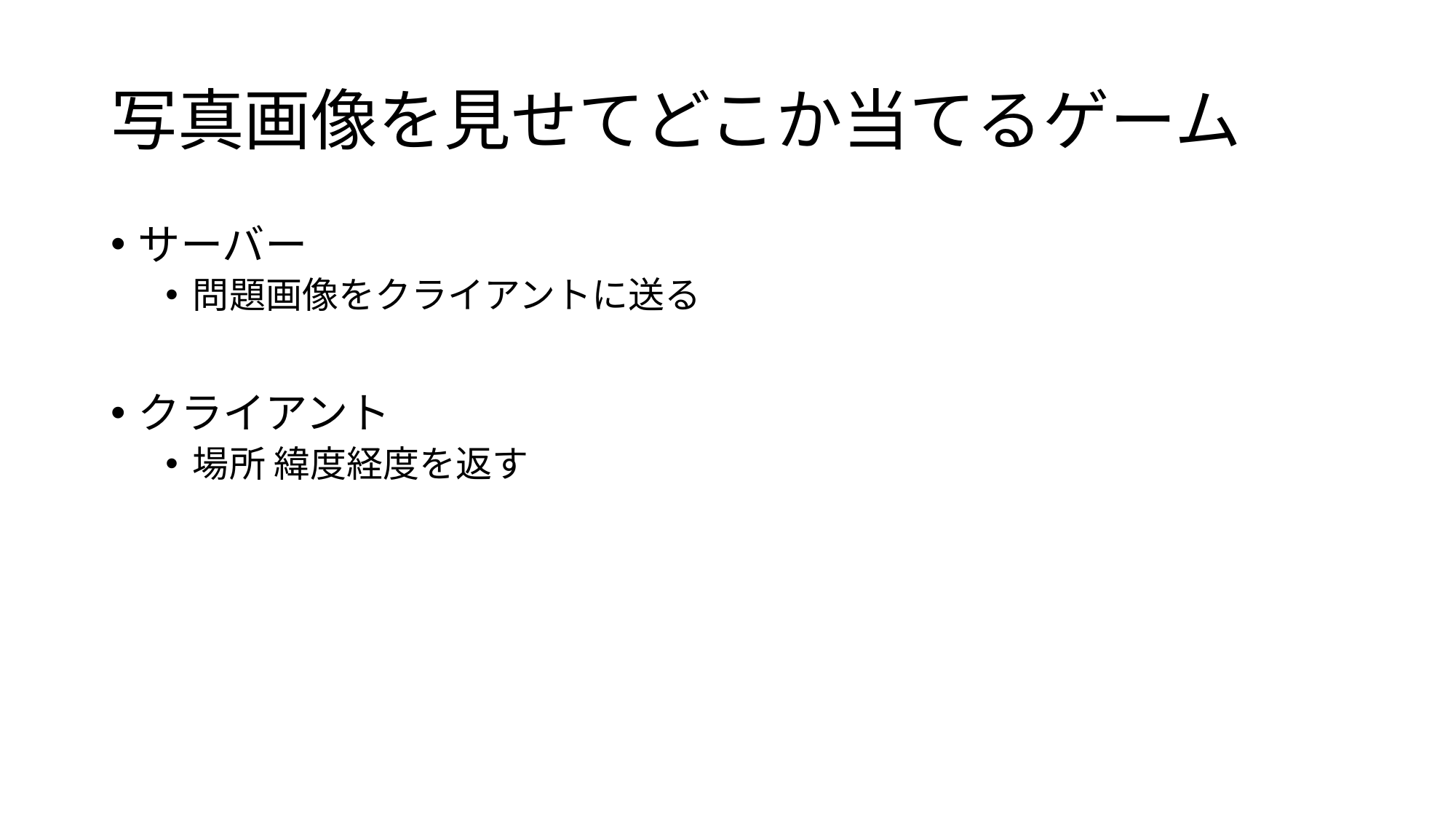

# 写真画像を見せてどこか当てるゲーム
サーバー
問題画像をクライアントに送る

クライアント
場所 緯度経度を返す